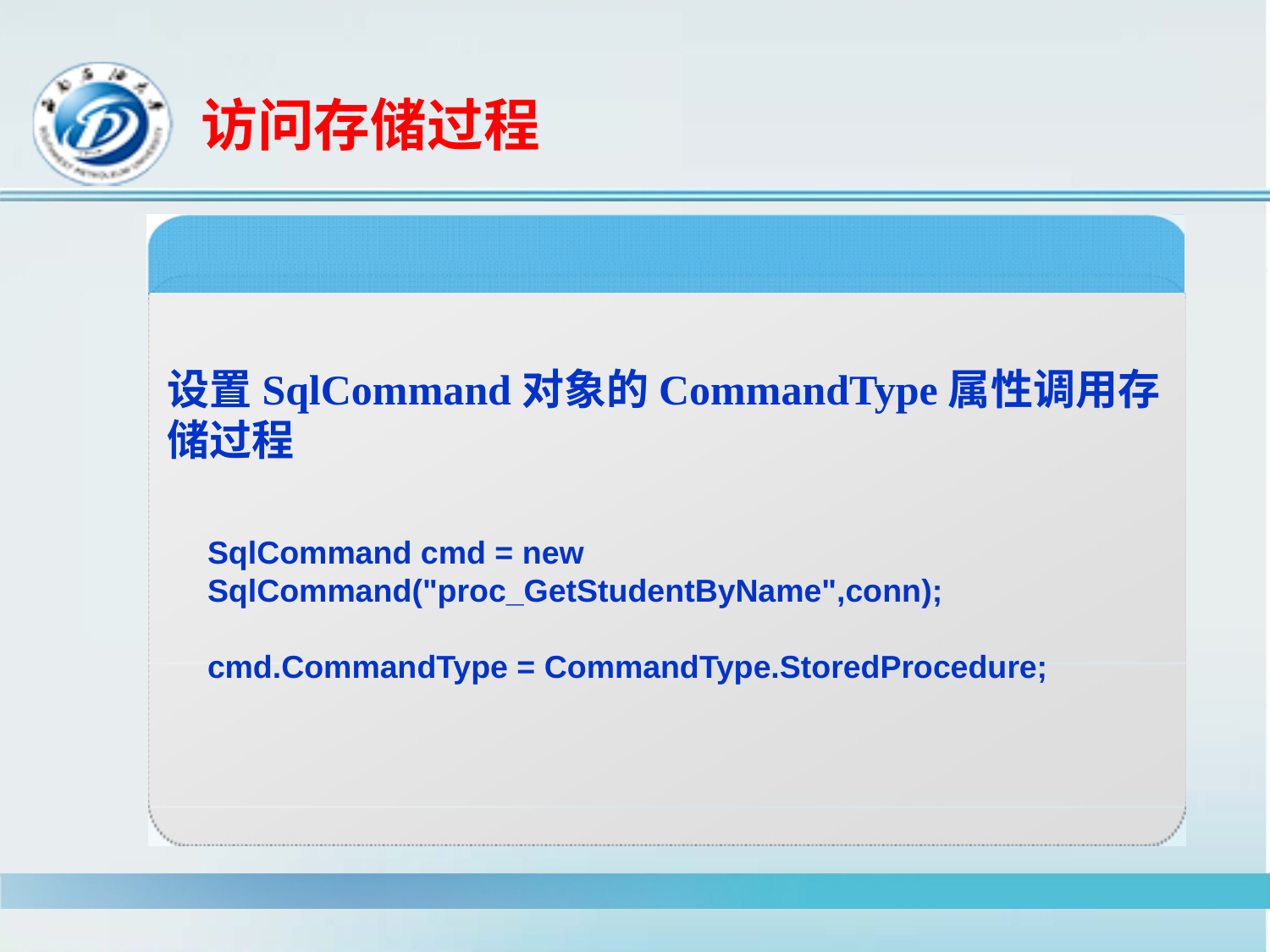

# 访问存储过程
设置SqlCommand对象的CommandType属性调用存储过程
SqlCommand cmd = new
SqlCommand("proc_GetStudentByName",conn);

cmd.CommandType = CommandType.StoredProcedure;